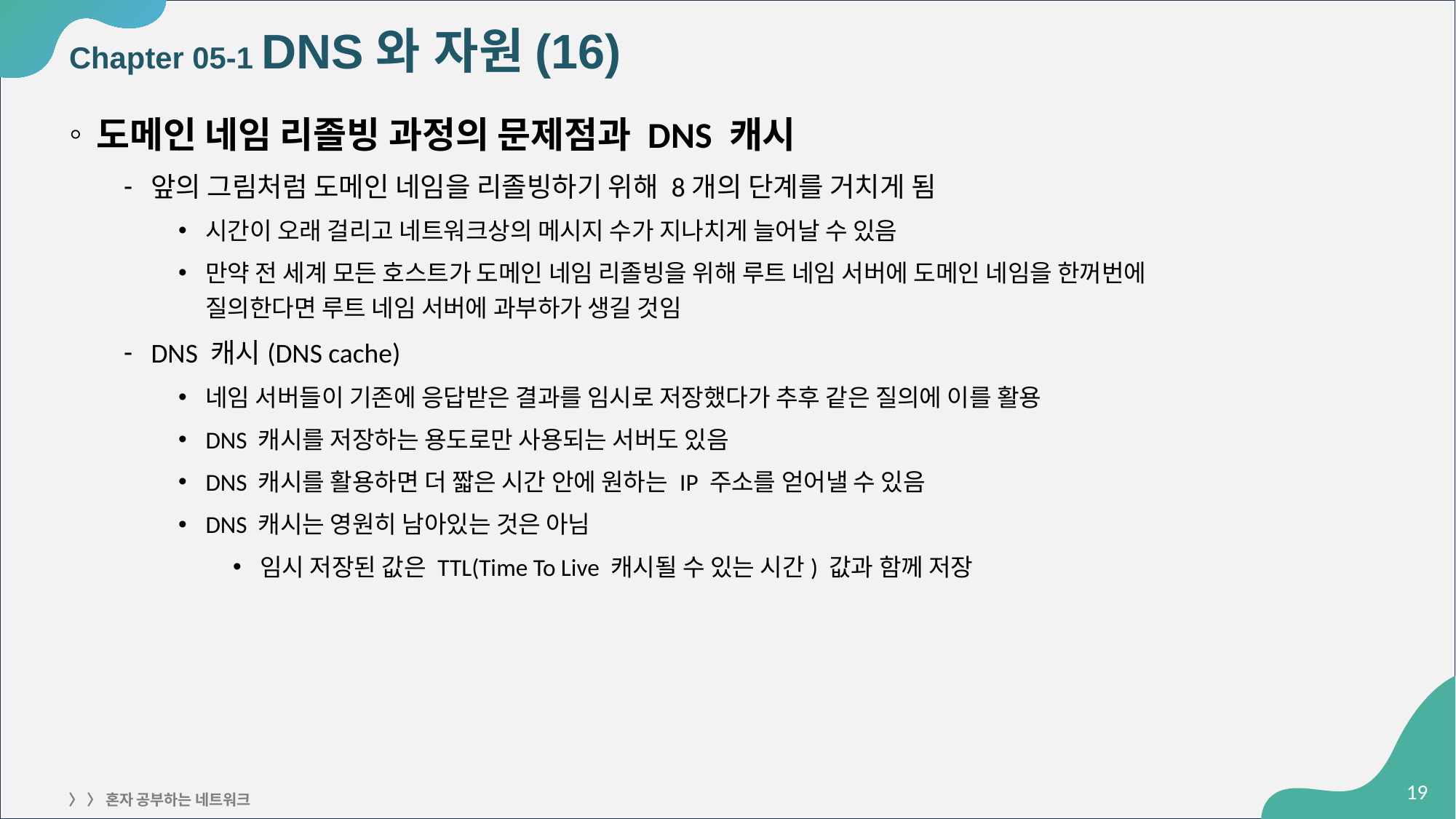

# Chapter 05-1 DNS와 자원(16)
도메인 네임 리졸빙 과정의 문제점과 DNS 캐시
앞의 그림처럼 도메인 네임을 리졸빙하기 위해 8개의 단계를 거치게 됨
시간이 오래 걸리고 네트워크상의 메시지 수가 지나치게 늘어날 수 있음
만약 전 세계 모든 호스트가 도메인 네임 리졸빙을 위해 루트 네임 서버에 도메인 네임을 한꺼번에
질의한다면 루트 네임 서버에 과부하가 생길 것임
DNS 캐시(DNS cache)
네임 서버들이 기존에 응답받은 결과를 임시로 저장했다가 추후 같은 질의에 이를 활용
DNS 캐시를 저장하는 용도로만 사용되는 서버도 있음
DNS 캐시를 활용하면 더 짧은 시간 안에 원하는 IP 주소를 얻어낼 수 있음
DNS 캐시는 영원히 남아있는 것은 아님
임시 저장된 값은 TTL(Time To Live 캐시될 수 있는 시간) 값과 함께 저장
19
〉 〉 혼자 공부하는 네트워크